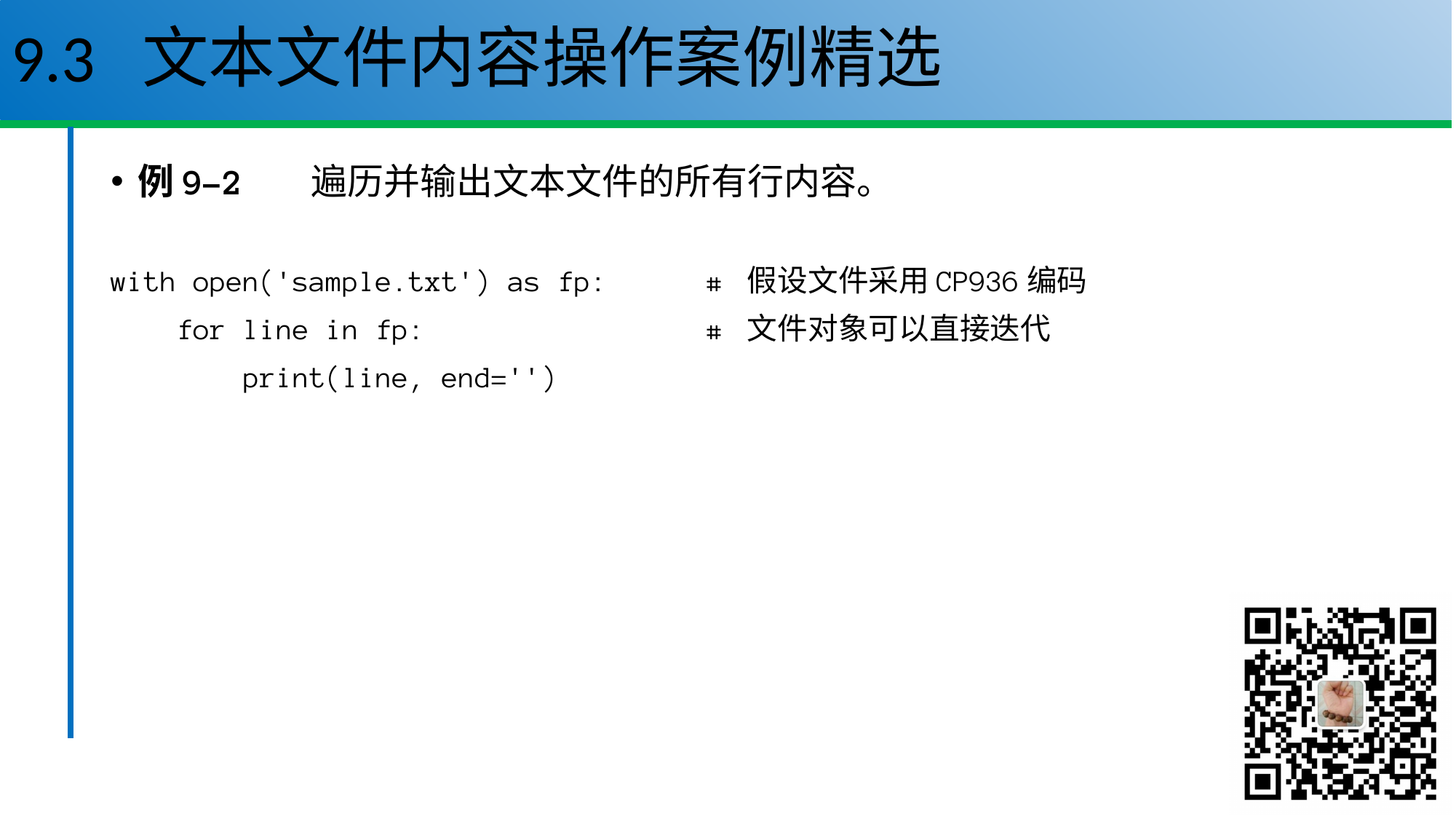

# 9.3  文本文件内容操作案例精选
例9-2   遍历并输出文本文件的所有行内容。

with open('sample.txt') as fp:      # 假设文件采用CP936编码
    for line in fp:                 # 文件对象可以直接迭代
        print(line, end='')
12